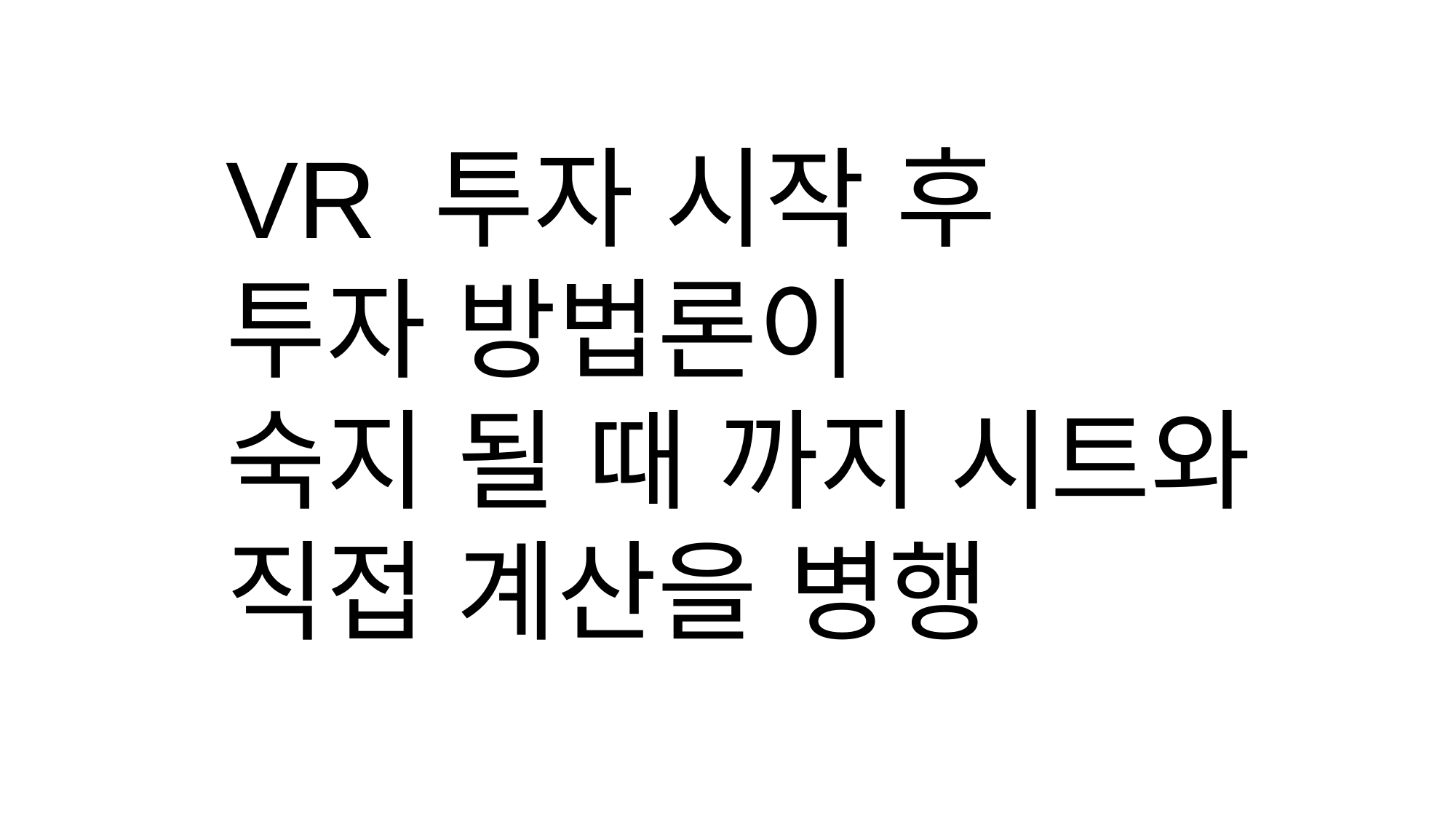

VR 투자 시작 후
투자 방법론이
숙지 될 때 까지 시트와
직접 계산을 병행